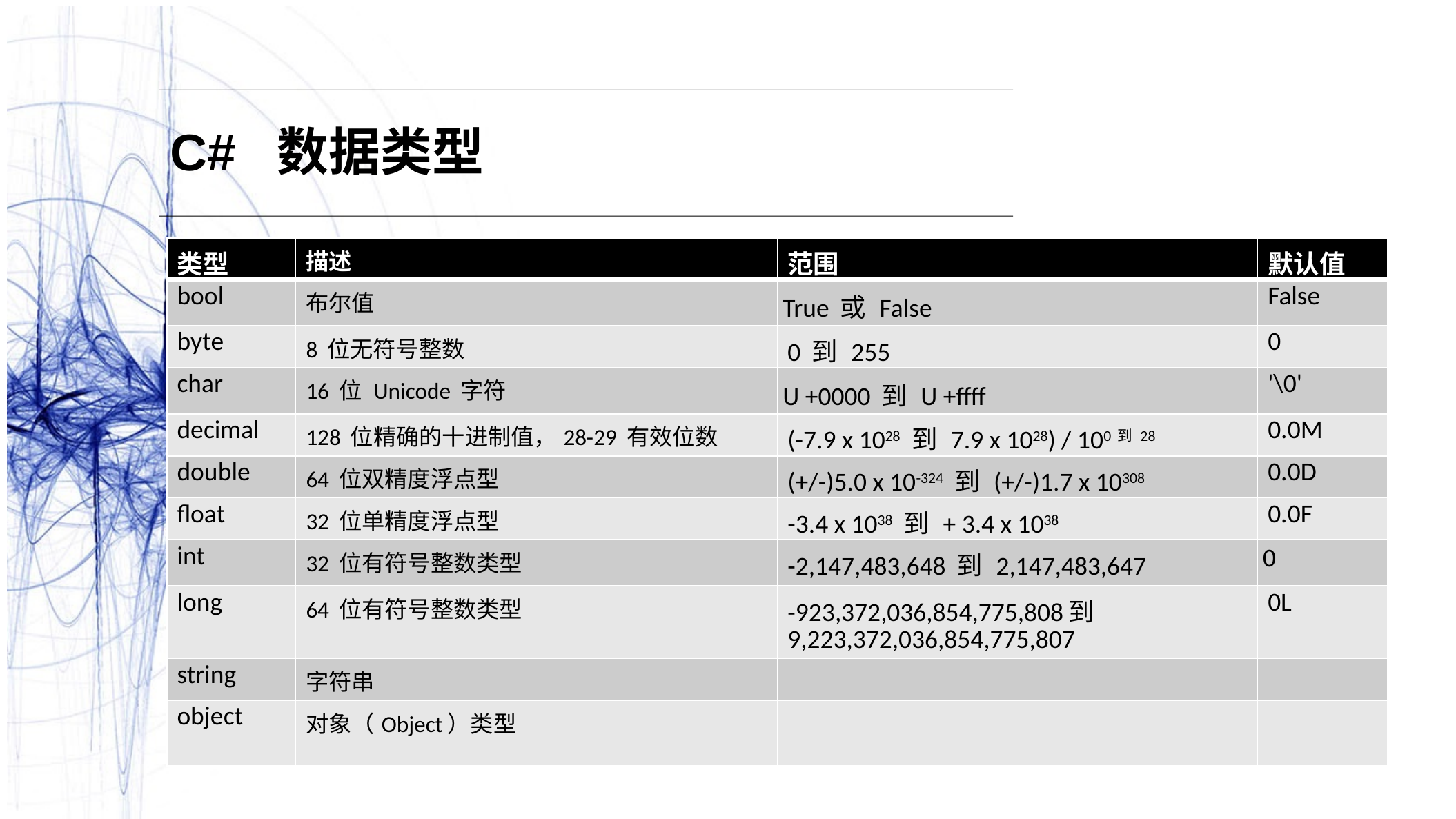

C#  数据类型

| 类型 | 描述 | 范围 | 默认值 |
| --- | --- | --- | --- |
| bool | 布尔值 | True 或 False | False |
| byte | 8 位无符号整数 | 0 到 255 | 0 |
| char | 16 位 Unicode 字符 | U +0000 到 U +ffff | '\0' |
| decimal | 128 位精确的十进制值，28-29 有效位数 | (-7.9 x 1028 到 7.9 x 1028) / 100 到 28 | 0.0M |
| double | 64 位双精度浮点型 | (+/-)5.0 x 10-324 到 (+/-)1.7 x 10308 | 0.0D |
| float | 32 位单精度浮点型 | -3.4 x 1038 到 + 3.4 x 1038 | 0.0F |
| int | 32 位有符号整数类型 | -2,147,483,648 到 2,147,483,647 | 0 |
| long | 64 位有符号整数类型 | -923,372,036,854,775,808到9,223,372,036,854,775,807 | 0L |
| string | 字符串 |  |  |
| object | 对象（Object）类型 |  |  |